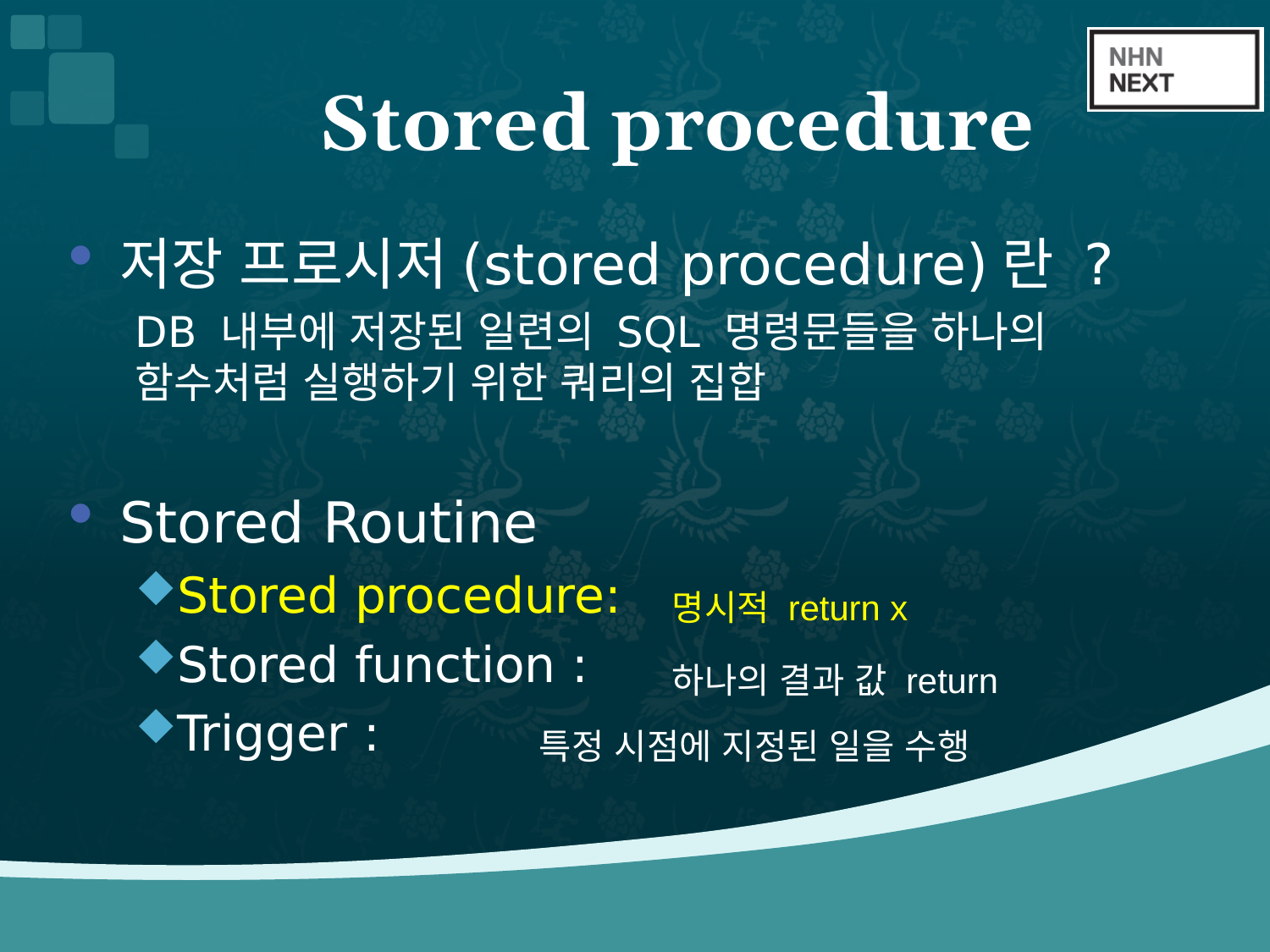

# Stored procedure
저장 프로시저(stored procedure)란 ?
DB 내부에 저장된 일련의 SQL 명령문들을 하나의 함수처럼 실행하기 위한 쿼리의 집합

Stored Routine
Stored procedure:
Stored function :
Trigger :
명시적 return x
하나의 결과 값 return
특정 시점에 지정된 일을 수행